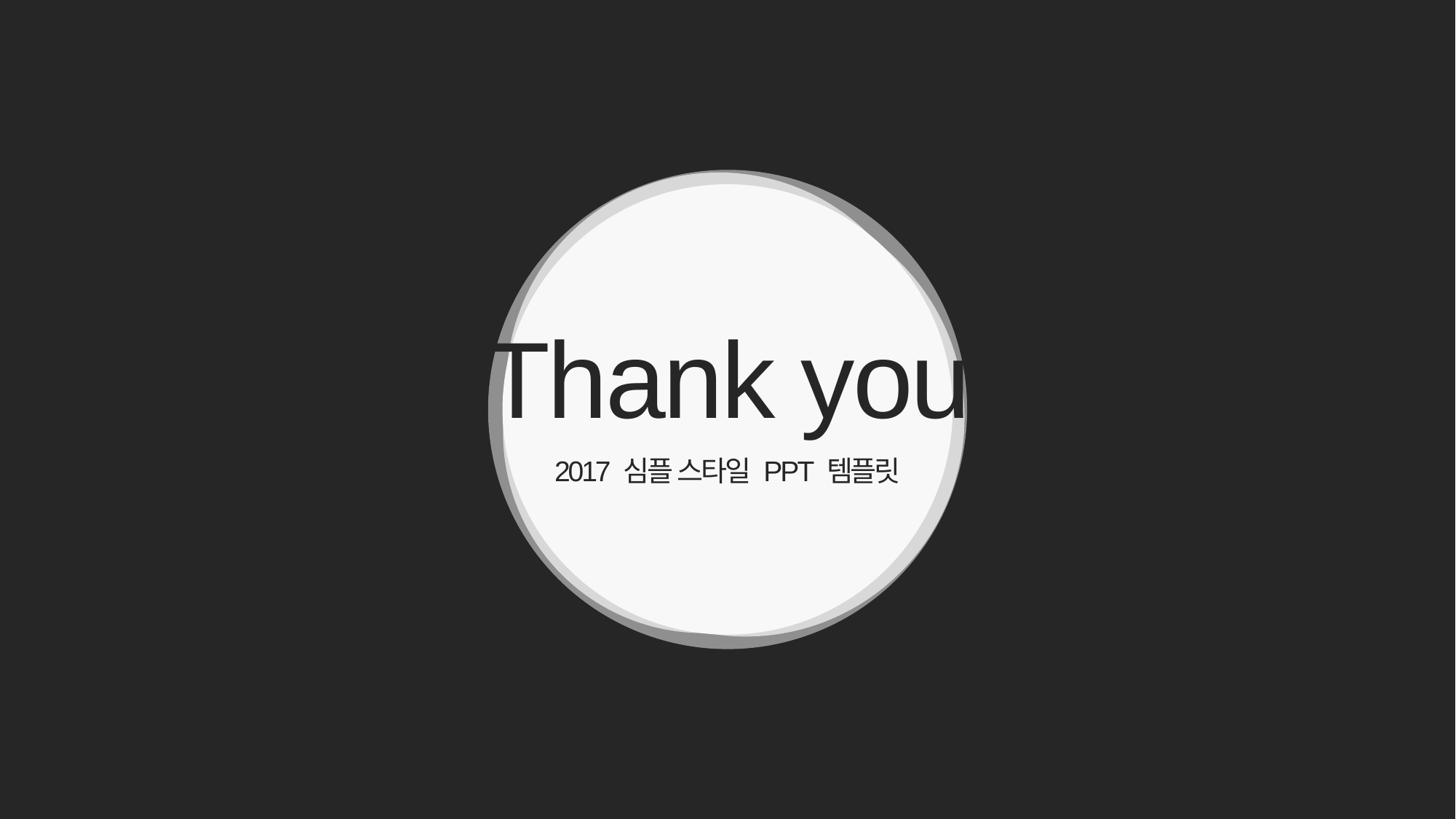

Thank you
2017 심플 스타일 PPT 템플릿